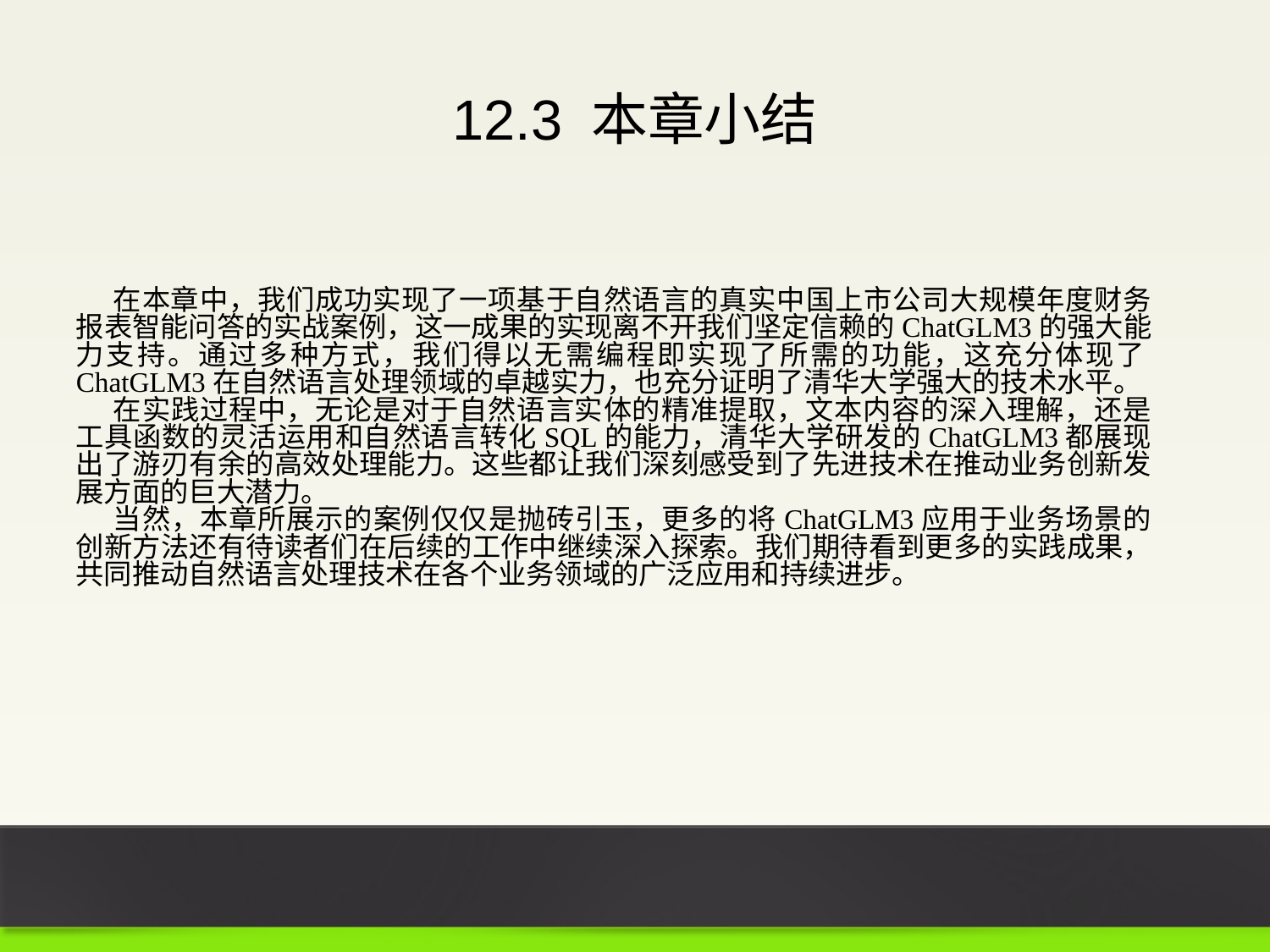

12.3 本章小结
在本章中，我们成功实现了一项基于自然语言的真实中国上市公司大规模年度财务报表智能问答的实战案例，这一成果的实现离不开我们坚定信赖的ChatGLM3的强大能力支持。通过多种方式，我们得以无需编程即实现了所需的功能，这充分体现了ChatGLM3在自然语言处理领域的卓越实力，也充分证明了清华大学强大的技术水平。
在实践过程中，无论是对于自然语言实体的精准提取，文本内容的深入理解，还是工具函数的灵活运用和自然语言转化SQL的能力，清华大学研发的ChatGLM3都展现出了游刃有余的高效处理能力。这些都让我们深刻感受到了先进技术在推动业务创新发展方面的巨大潜力。
当然，本章所展示的案例仅仅是抛砖引玉，更多的将ChatGLM3应用于业务场景的创新方法还有待读者们在后续的工作中继续深入探索。我们期待看到更多的实践成果，共同推动自然语言处理技术在各个业务领域的广泛应用和持续进步。